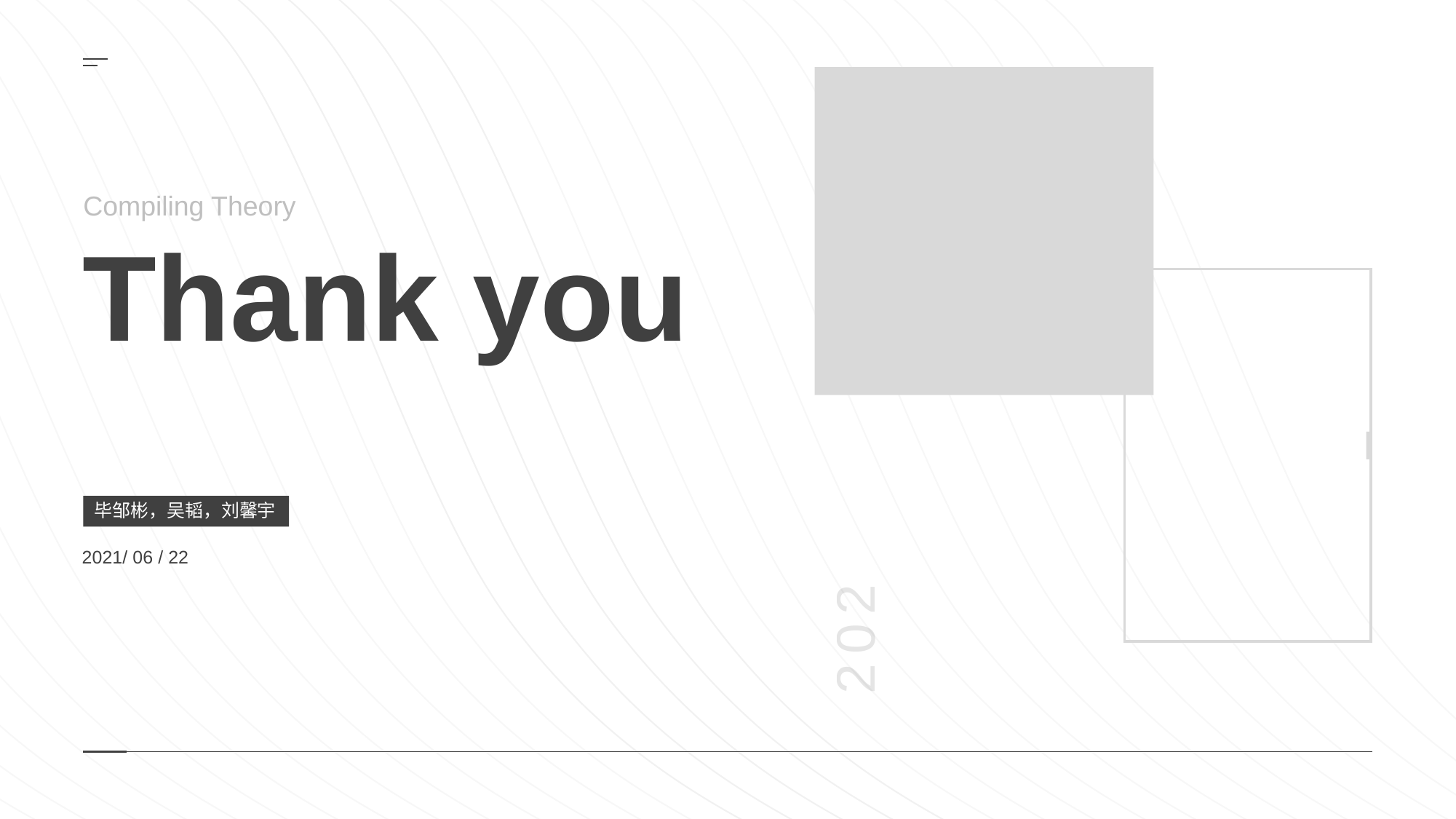

Compiling Theory
Thank you
毕邹彬，吴韬，刘馨宇
2021/ 06 / 22
2021